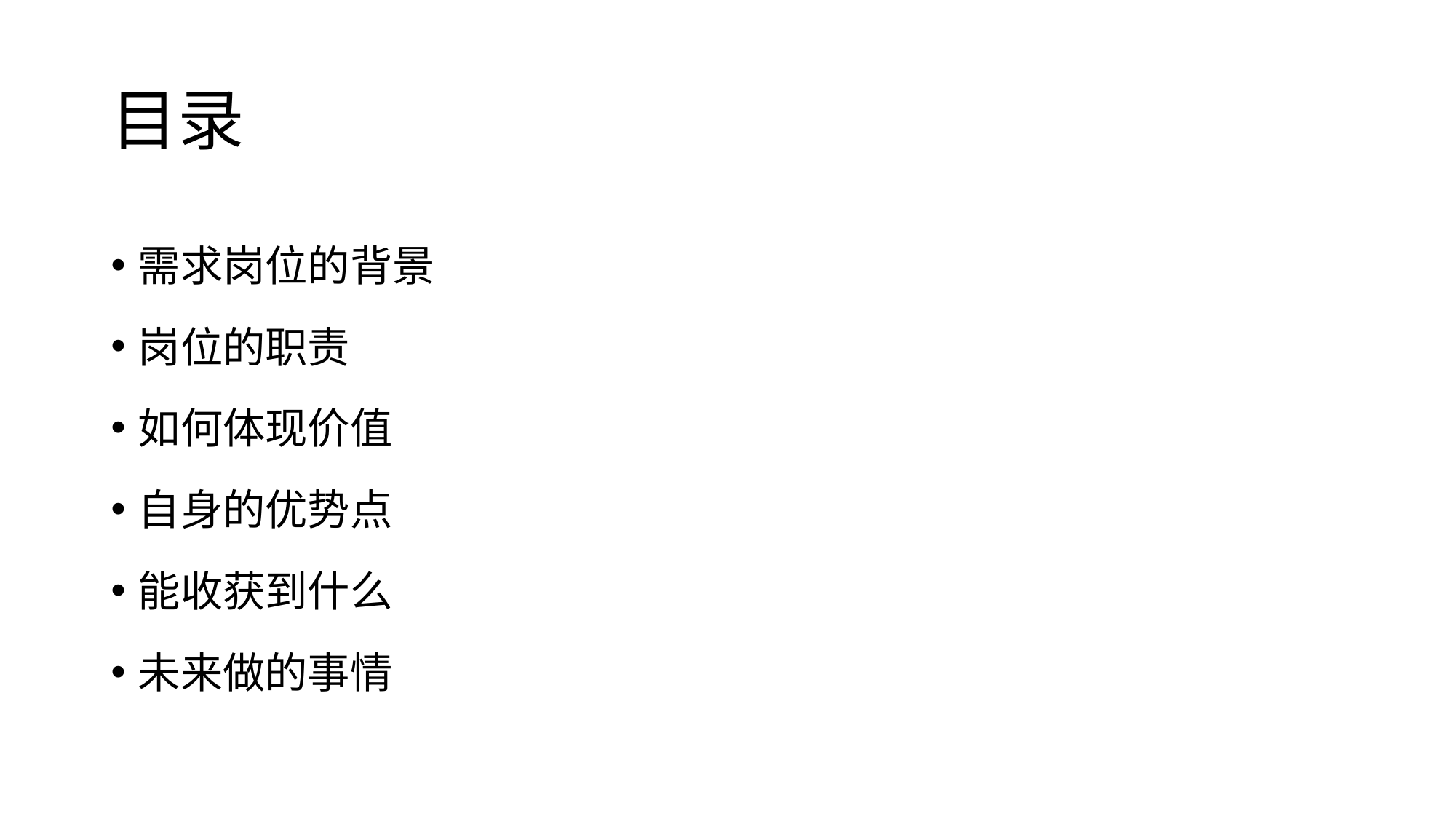

# 目录
需求岗位的背景
岗位的职责
如何体现价值
自身的优势点
能收获到什么
未来做的事情